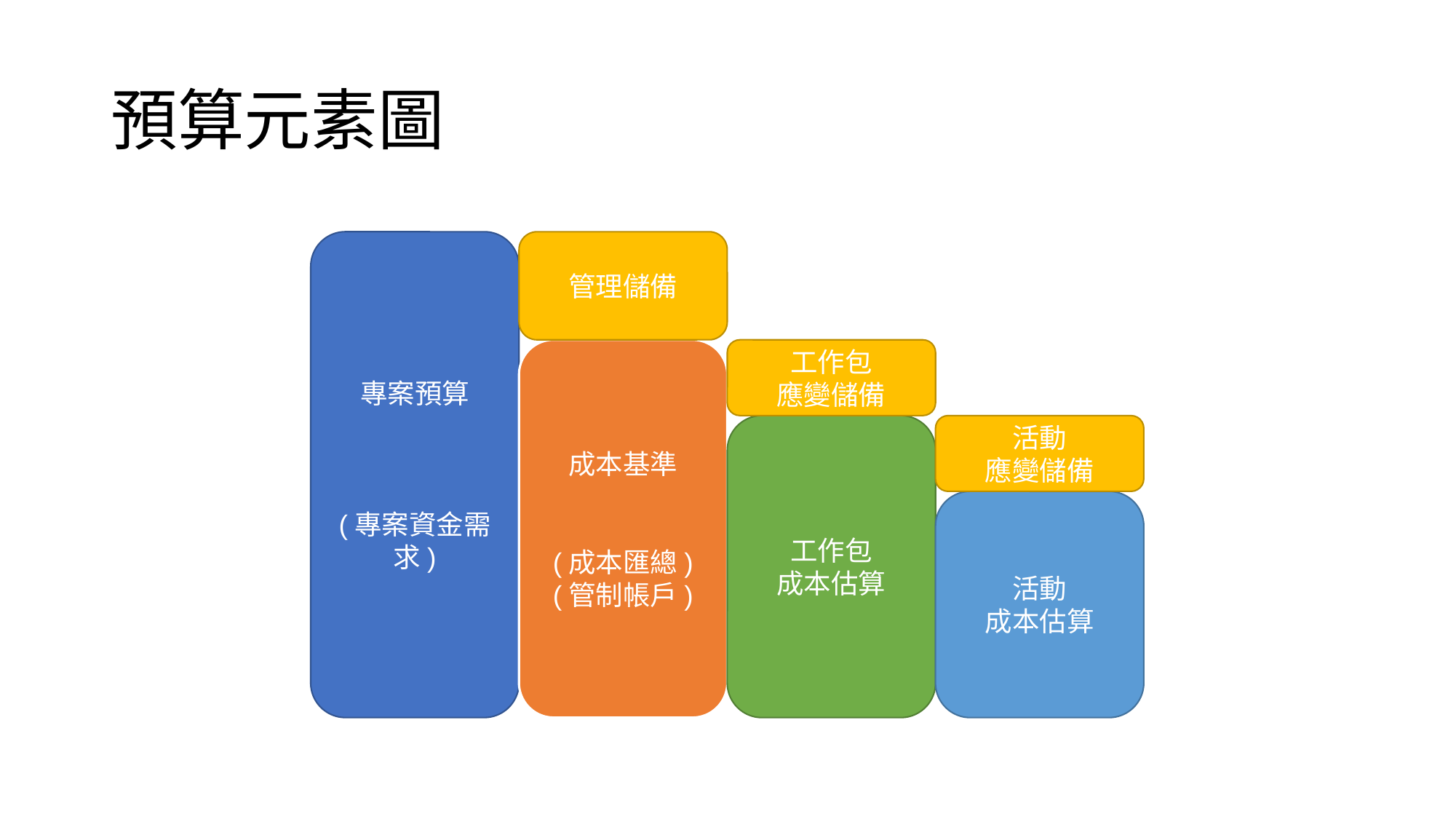

# 預算元素圖
專案預算

(專案資金需求)
管理儲備
成本基準

(成本匯總)
(管制帳戶)
工作包
應變儲備
活動
應變儲備
工作包
成本估算
活動
成本估算